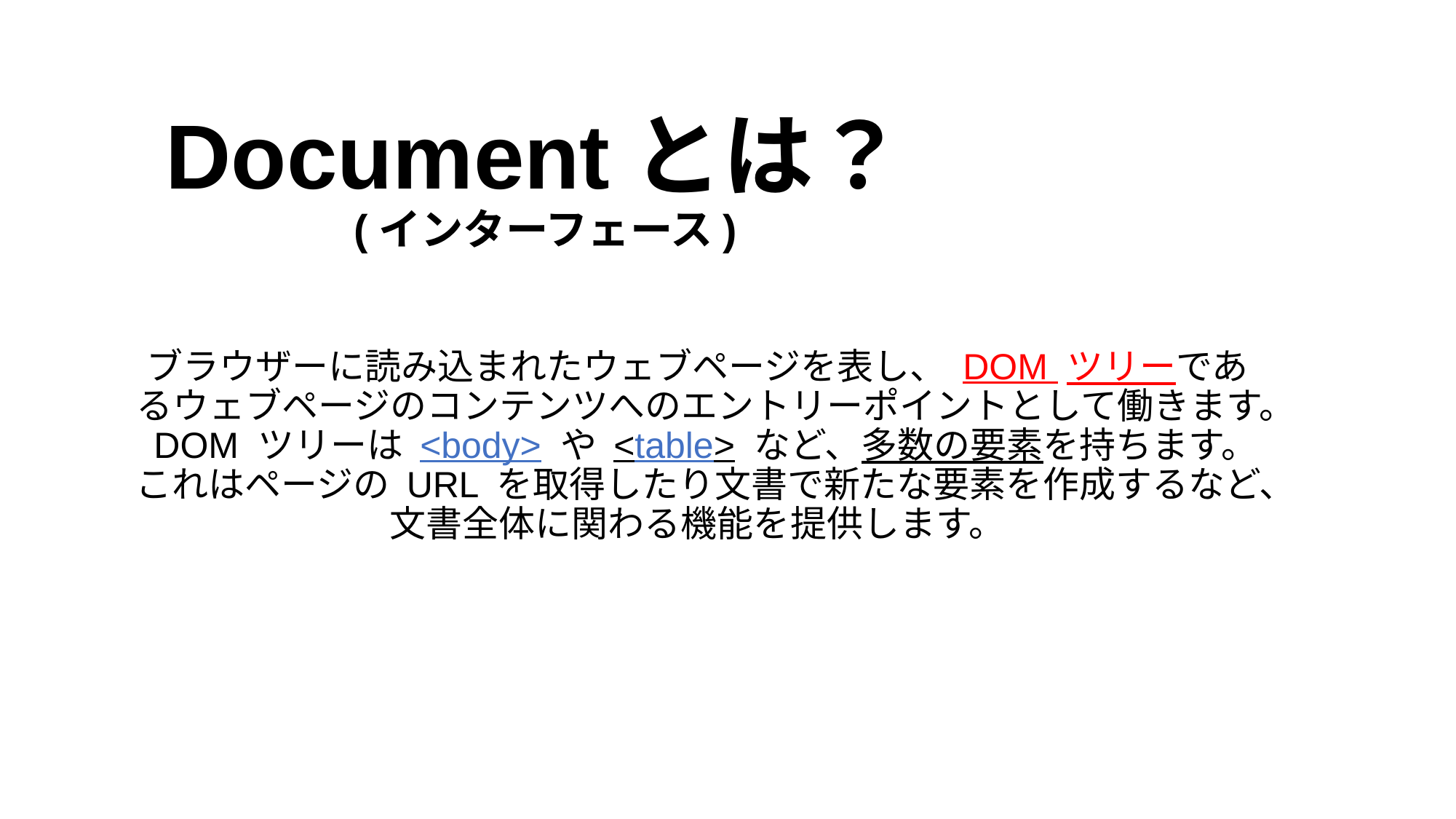

# Documentとは？ (インターフェース)
ブラウザーに読み込まれたウェブページを表し、 DOM ツリーであるウェブページのコンテンツへのエントリーポイントとして働きます。 DOM ツリーは <body> や <table> など、多数の要素を持ちます。これはページの URL を取得したり文書で新たな要素を作成するなど、文書全体に関わる機能を提供します。